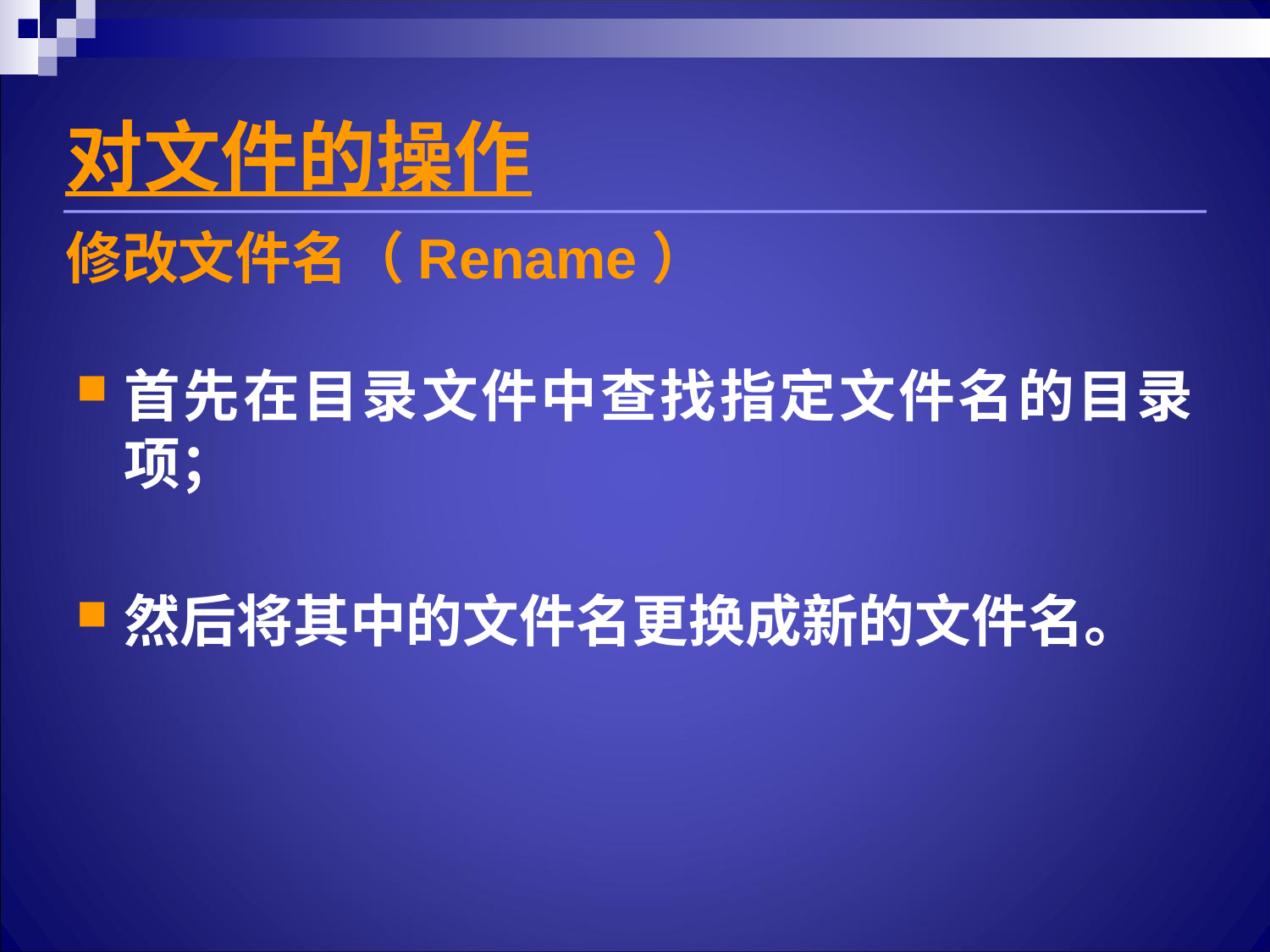

# 对文件的操作 修改文件名（Rename）

首先在目录文件中查找指定文件名的目录项；

然后将其中的文件名更换成新的文件名。